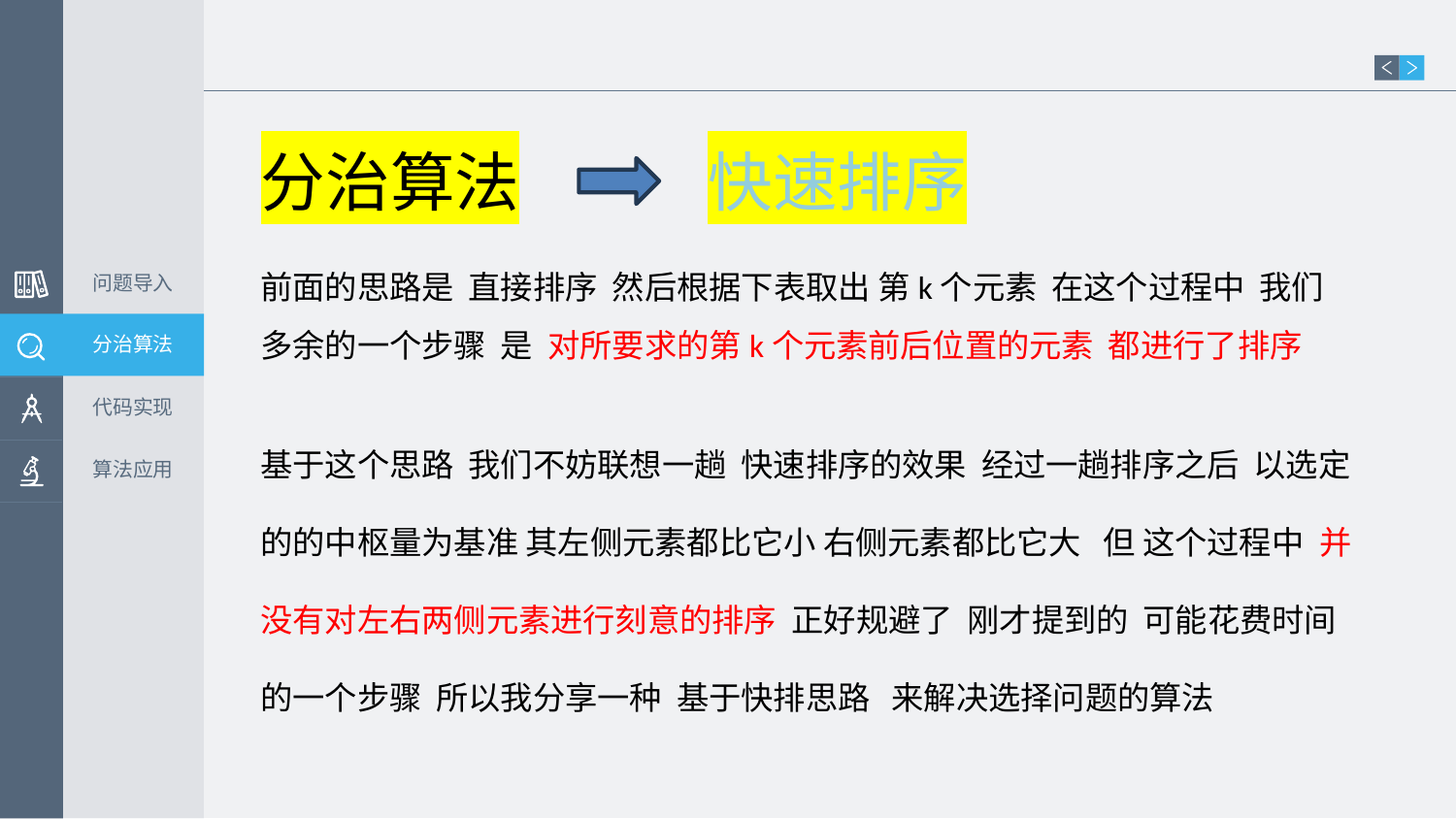

分治算法
快速排序

前面的思路是  直接排序  然后根据下表取出 第k个元素  在这个过程中  我们多余的一个步骤  是  对所要求的第k个元素前后位置的元素  都进行了排序
问题导入

分治算法

代码实现

基于这个思路  我们不妨联想一趟  快速排序的效果  经过一趟排序之后  以选定的的中枢量为基准 其左侧元素都比它小 右侧元素都比它大   但 这个过程中  并没有对左右两侧元素进行刻意的排序  正好规避了  刚才提到的  可能花费时间的一个步骤  所以我分享一种  基于快排思路   来解决选择问题的算法
算法应用